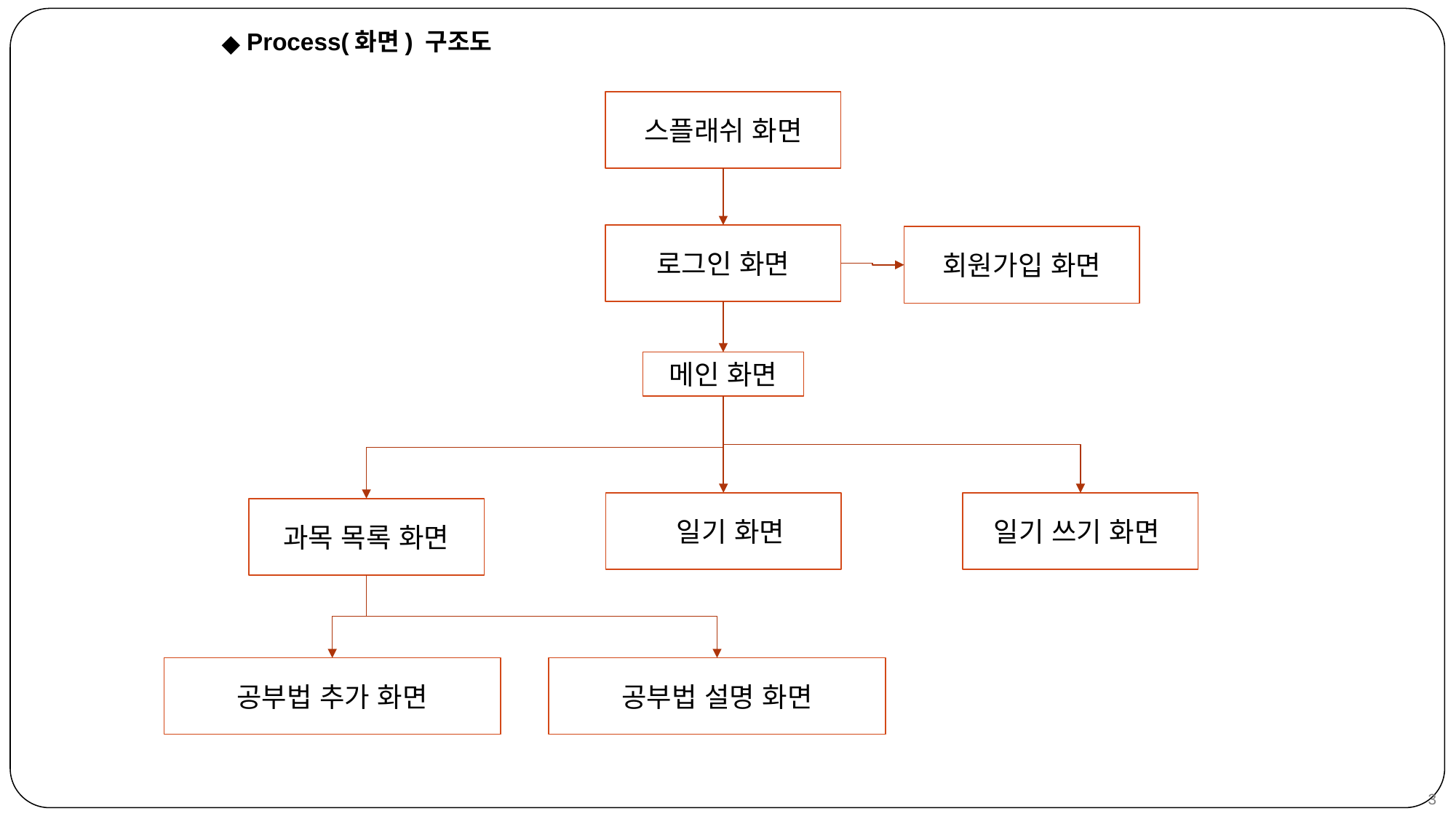

# Process(화면) 구조도
스플래쉬 화면
로그인 화면
회원가입 화면
메인 화면
 일기 화면
일기 쓰기 화면
과목 목록 화면
공부법 추가 화면
공부법 설명 화면